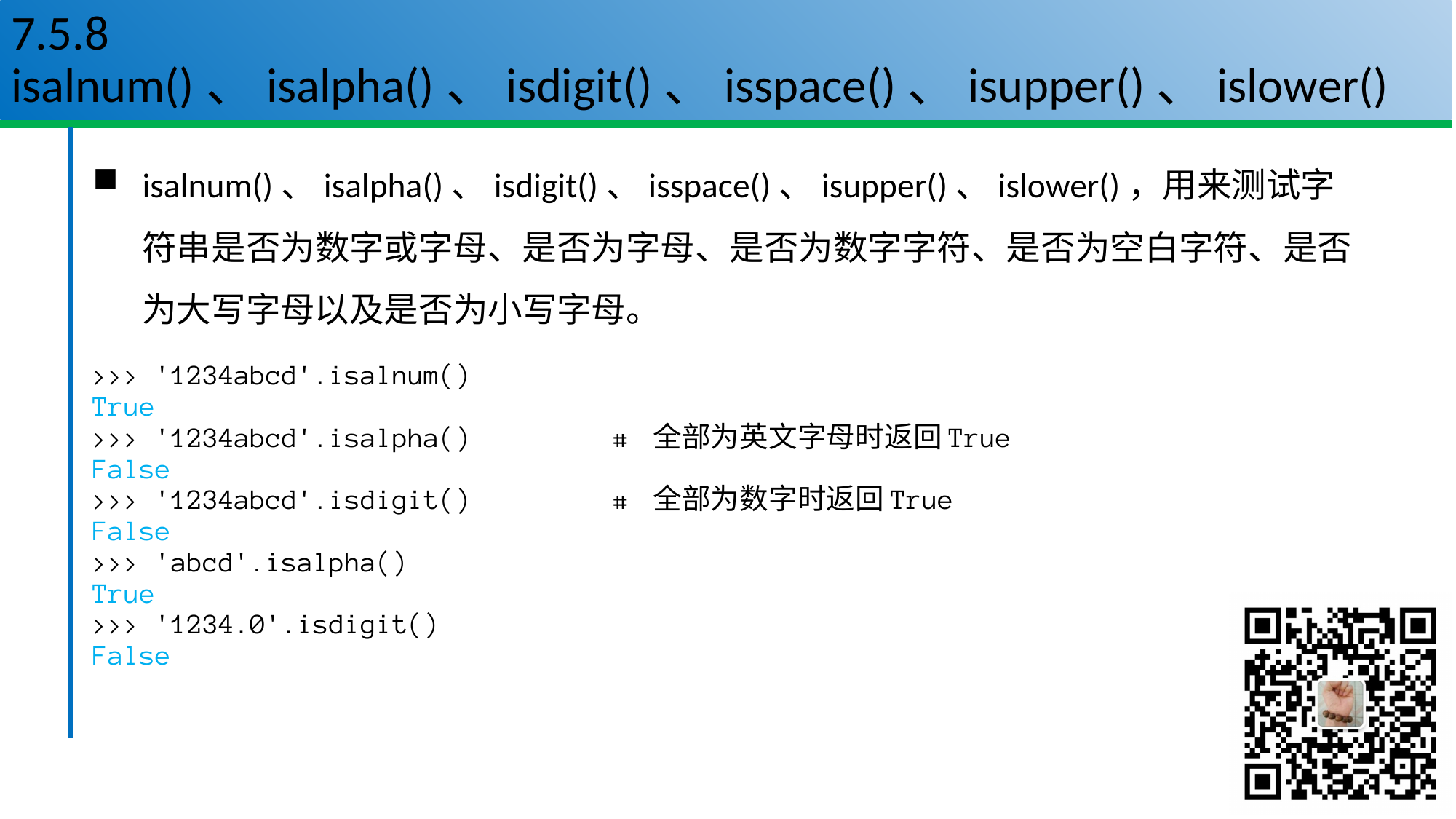

# 7.5.8  isalnum()、isalpha()、isdigit()、isspace()、isupper()、islower()
isalnum()、isalpha()、isdigit()、isspace()、isupper()、islower()，用来测试字符串是否为数字或字母、是否为字母、是否为数字字符、是否为空白字符、是否为大写字母以及是否为小写字母。

>>> '1234abcd'.isalnum()
True
>>> '1234abcd'.isalpha()         # 全部为英文字母时返回True
False
>>> '1234abcd'.isdigit()         # 全部为数字时返回True
False
>>> 'abcd'.isalpha()
True
>>> '1234.0'.isdigit()
False
37